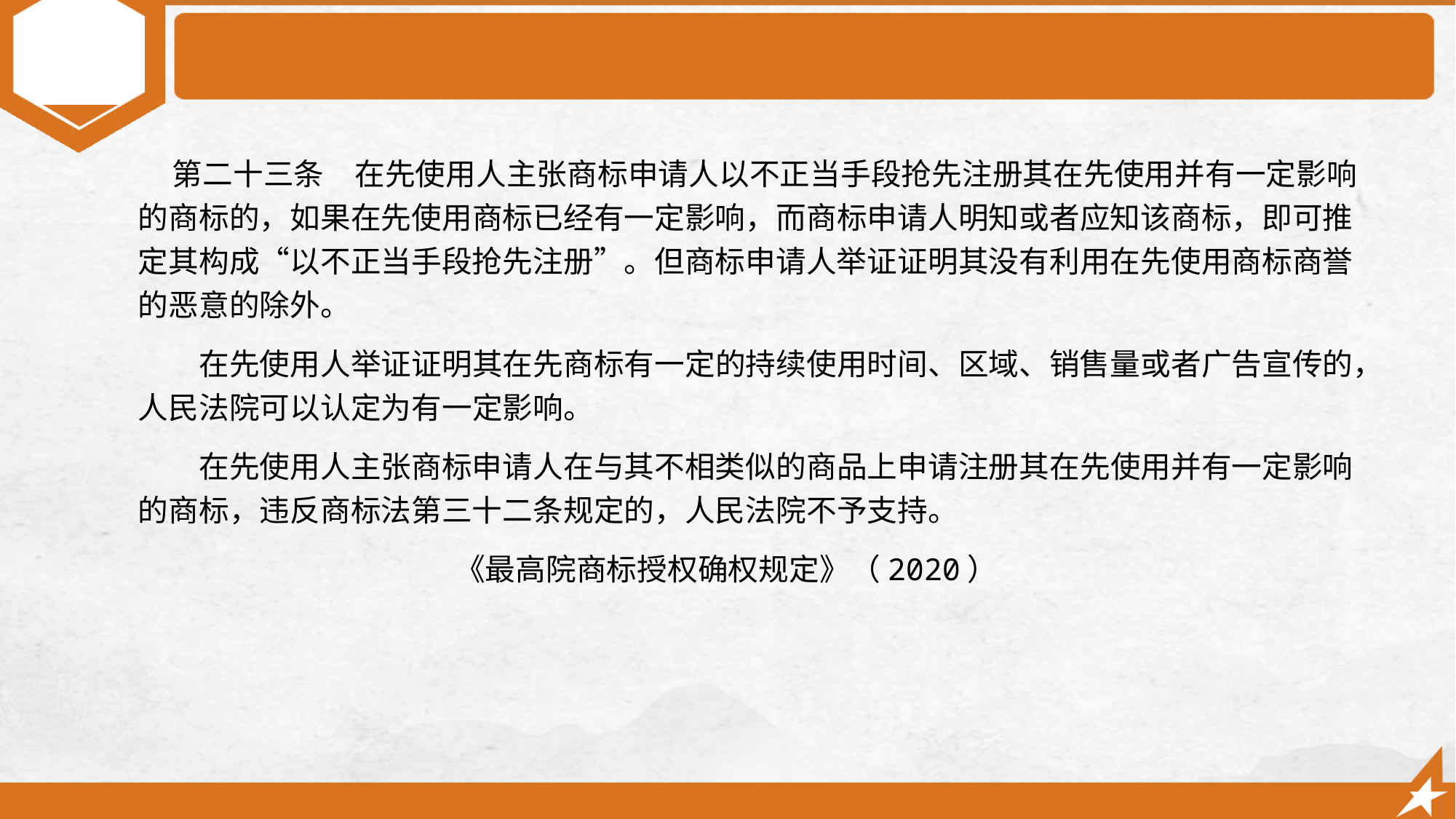

第二十三条　在先使用人主张商标申请人以不正当手段抢先注册其在先使用并有一定影响的商标的，如果在先使用商标已经有一定影响，而商标申请人明知或者应知该商标，即可推定其构成“以不正当手段抢先注册”。但商标申请人举证证明其没有利用在先使用商标商誉的恶意的除外。
　　在先使用人举证证明其在先商标有一定的持续使用时间、区域、销售量或者广告宣传的，人民法院可以认定为有一定影响。
　　在先使用人主张商标申请人在与其不相类似的商品上申请注册其在先使用并有一定影响的商标，违反商标法第三十二条规定的，人民法院不予支持。
                                              《最高院商标授权确权规定》（2020）